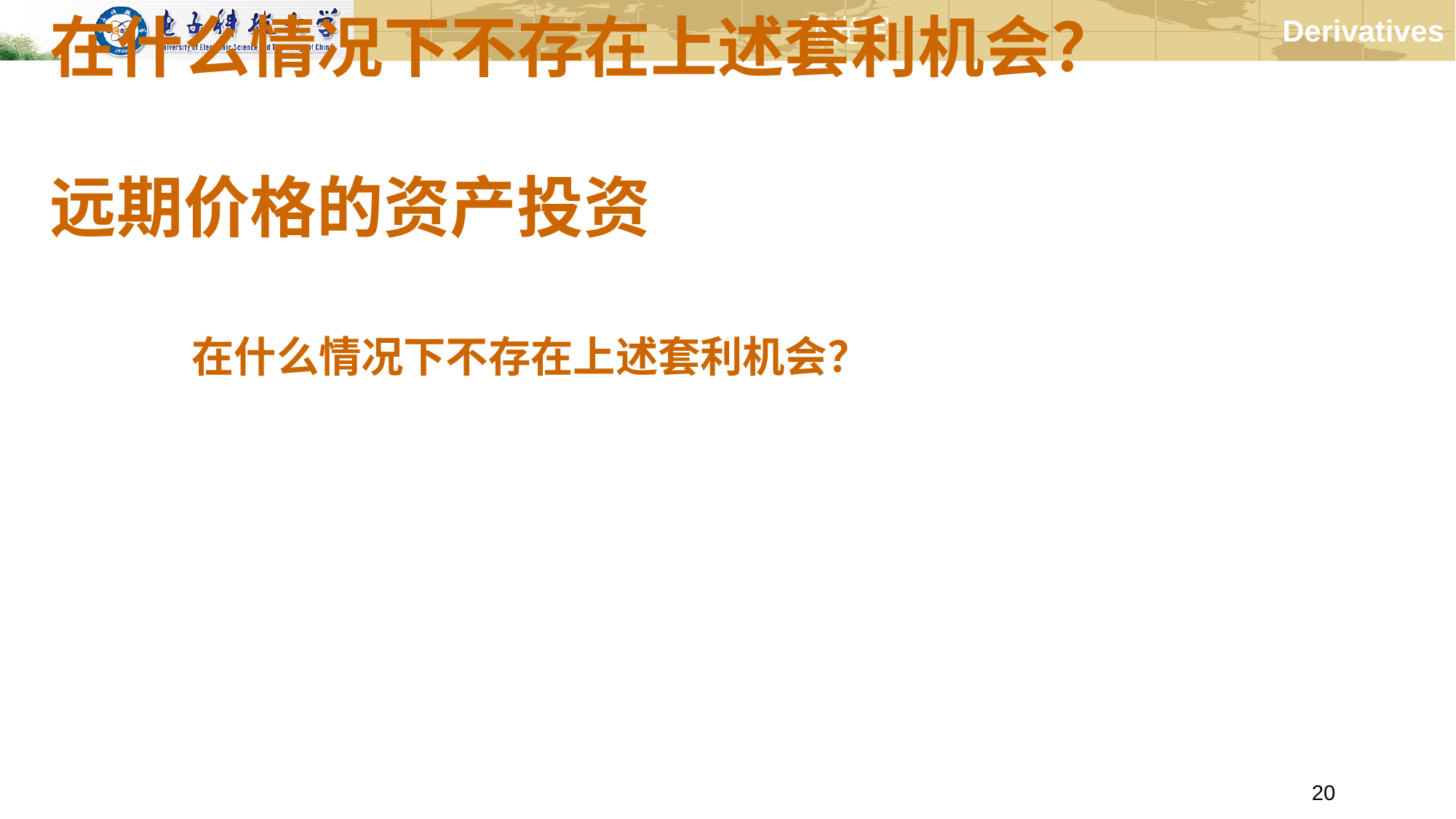

# 在什么情况下不存在上述套利机会？

远期价格的资产投资
在什么情况下不存在上述套利机会？